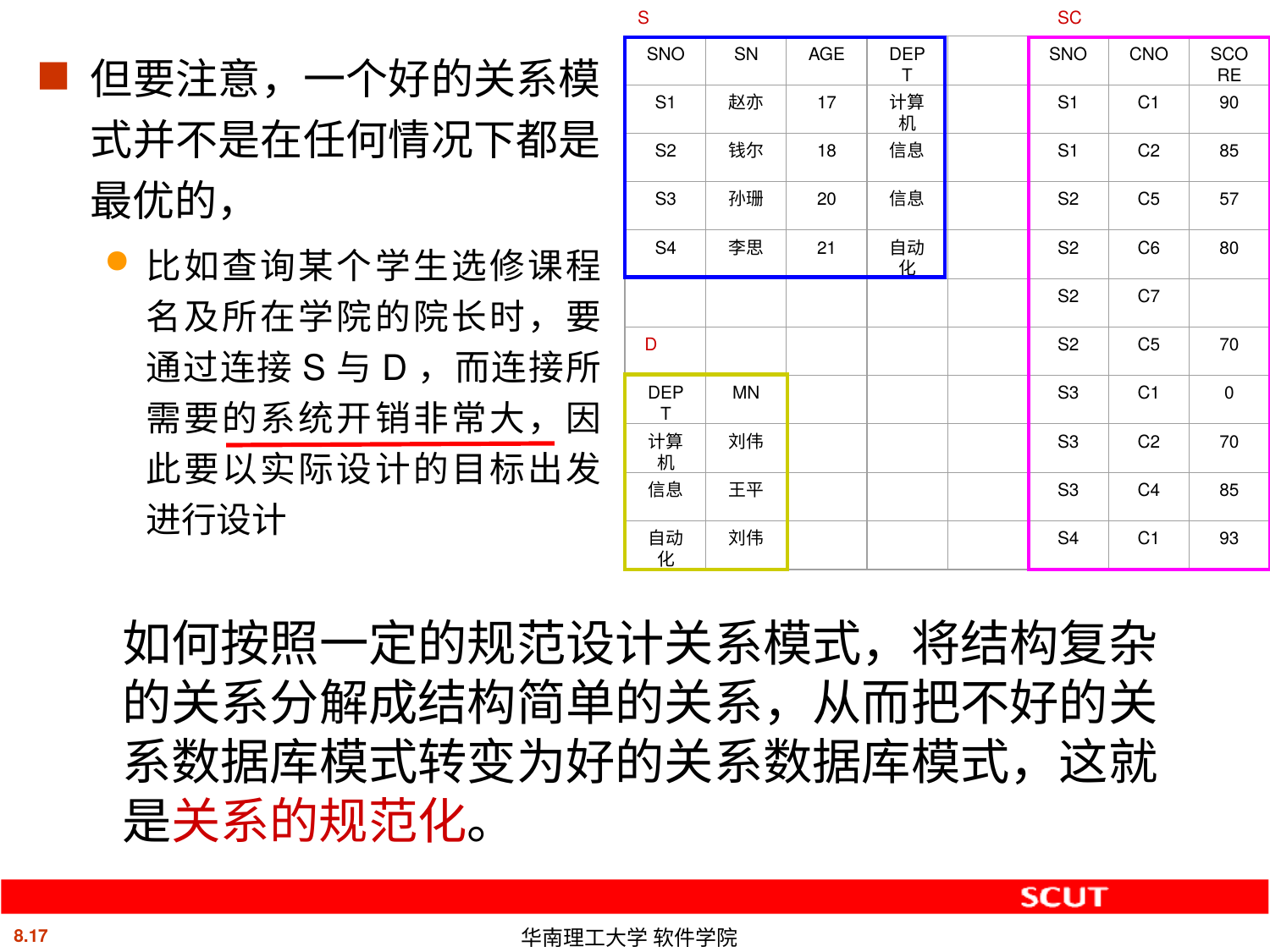

S                                                                                    SC

SNO

SN

AGE

DEPT

SNO

CNO

SCORE

S1

赵亦

17

计算机

S1

C1

90

S2

钱尔

18

信息

S1

C2

85

S3

孙珊

20

信息

S2

C5

57

S4

李思

21

自动化

S2

C6

80

S2

C7

D

S2

C5

70

DEPT

MN

S3

C1

0

计算机

刘伟

S3

C2

70

信息

王平

S3

C4

85

自动化

刘伟

S4

C1

93

但要注意，一个好的关系模式并不是在任何情况下都是最优的，
比如查询某个学生选修课程名及所在学院的院长时，要通过连接S与D，而连接所需要的系统开销非常大，因此要以实际设计的目标出发进行设计

如何按照一定的规范设计关系模式，将结构复杂的关系分解成结构简单的关系，从而把不好的关系数据库模式转变为好的关系数据库模式，这就是关系的规范化。